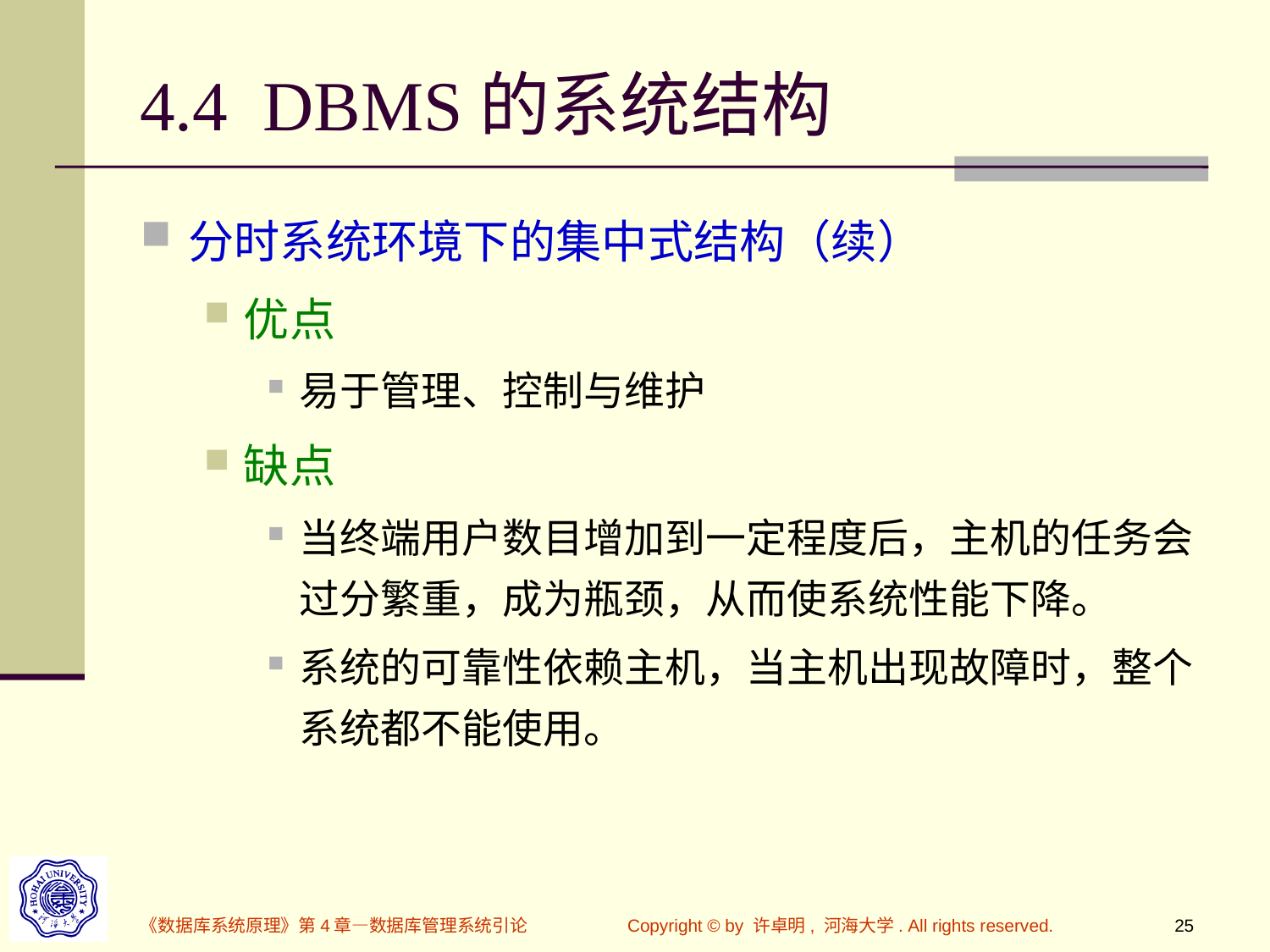

# 4.4  DBMS的系统结构
分时系统环境下的集中式结构（续）
优点
易于管理、控制与维护
缺点
当终端用户数目增加到一定程度后，主机的任务会过分繁重，成为瓶颈，从而使系统性能下降。
系统的可靠性依赖主机，当主机出现故障时，整个系统都不能使用。
《数据库系统原理》第4章—数据库管理系统引论
Copyright © by 许卓明, 河海大学. All rights reserved.
25